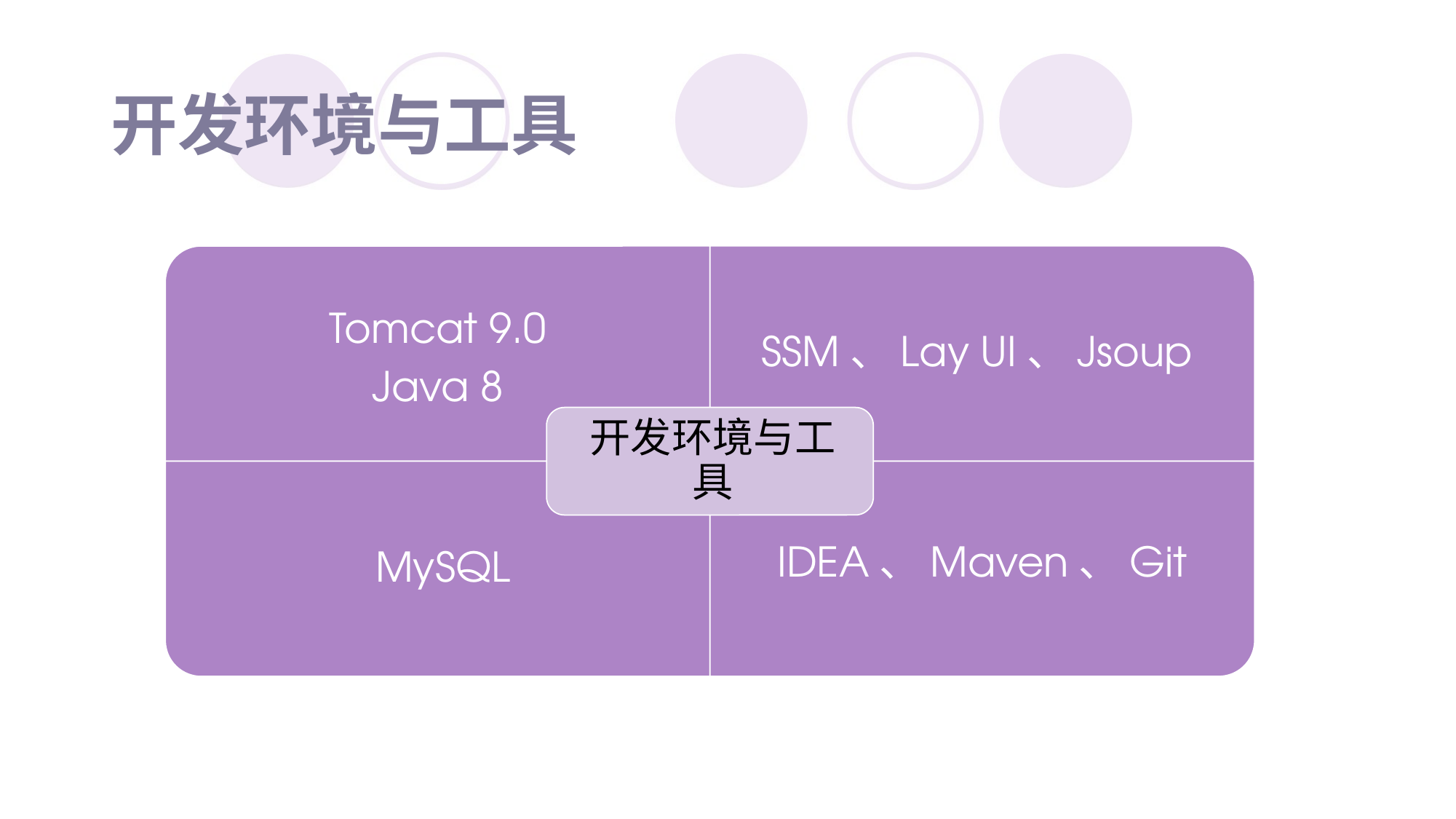

# 开发环境与工具
Tomcat 9.0
Java 8
SSM、Lay UI、Jsoup
MySQL
IDEA、Maven、Git
开发环境与工具